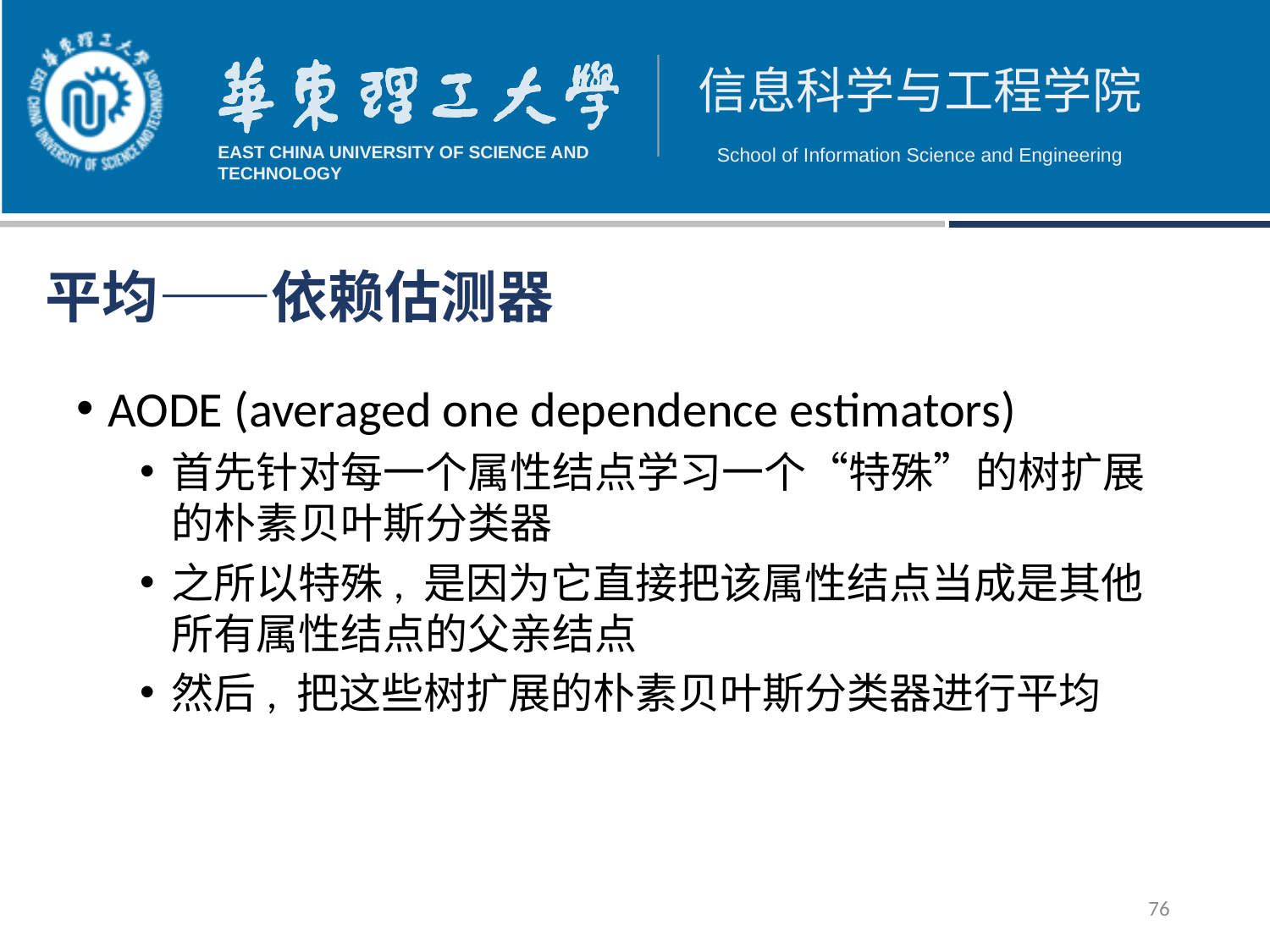

平均——依赖估测器
AODE (averaged one dependence estimators)
首先针对每一个属性结点学习一个“特殊”的树扩展的朴素贝叶斯分类器
之所以特殊, 是因为它直接把该属性结点当成是其他所有属性结点的父亲结点
然后, 把这些树扩展的朴素贝叶斯分类器进行平均

76